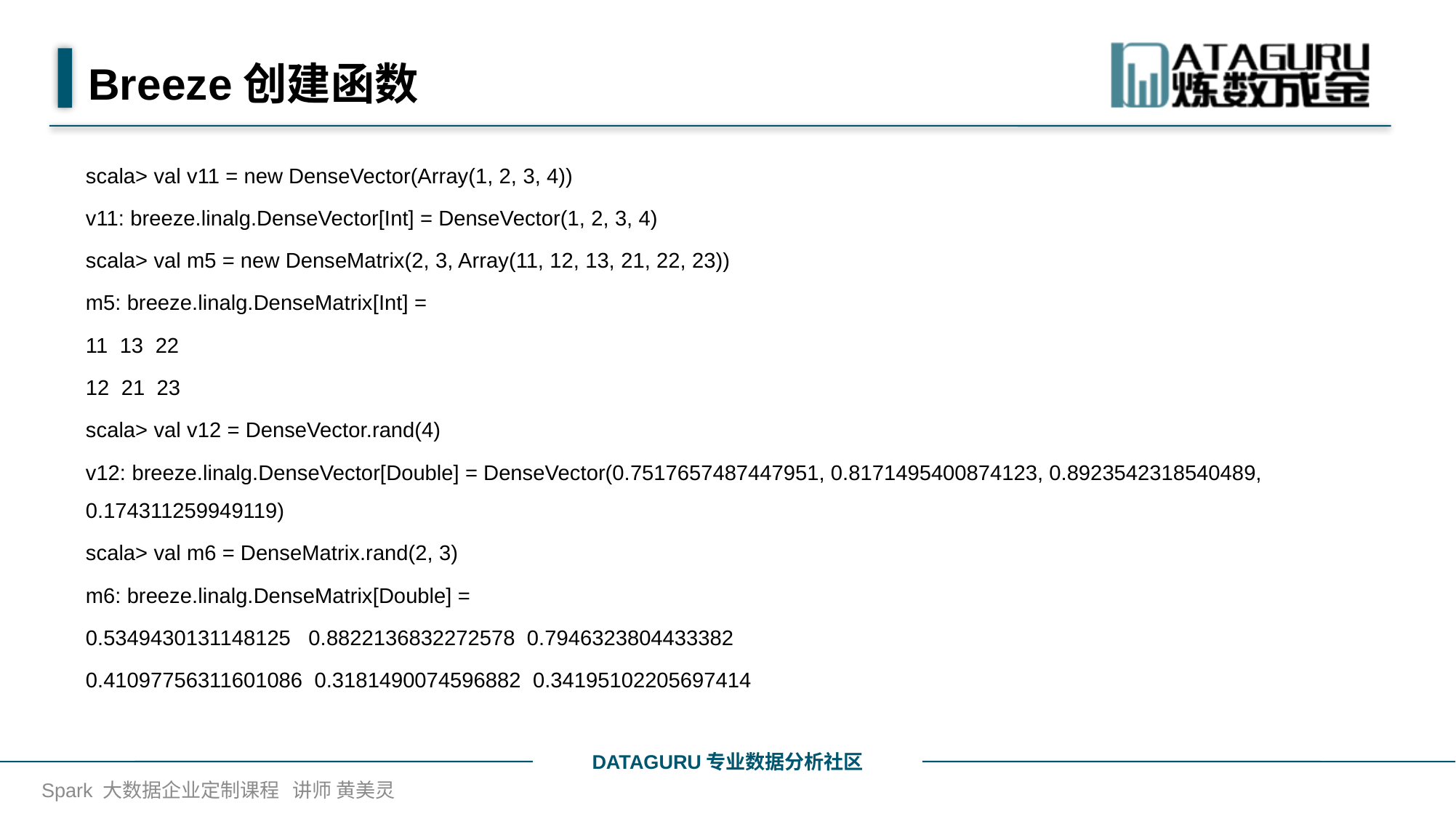

# Breeze创建函数
scala> val v11 = new DenseVector(Array(1, 2, 3, 4))
v11: breeze.linalg.DenseVector[Int] = DenseVector(1, 2, 3, 4)
scala> val m5 = new DenseMatrix(2, 3, Array(11, 12, 13, 21, 22, 23))
m5: breeze.linalg.DenseMatrix[Int] =
11  13  22
12  21  23
scala> val v12 = DenseVector.rand(4)
v12: breeze.linalg.DenseVector[Double] = DenseVector(0.7517657487447951, 0.8171495400874123, 0.8923542318540489, 0.174311259949119)
scala> val m6 = DenseMatrix.rand(2, 3)
m6: breeze.linalg.DenseMatrix[Double] =
0.5349430131148125   0.8822136832272578  0.7946323804433382
0.41097756311601086  0.3181490074596882  0.34195102205697414